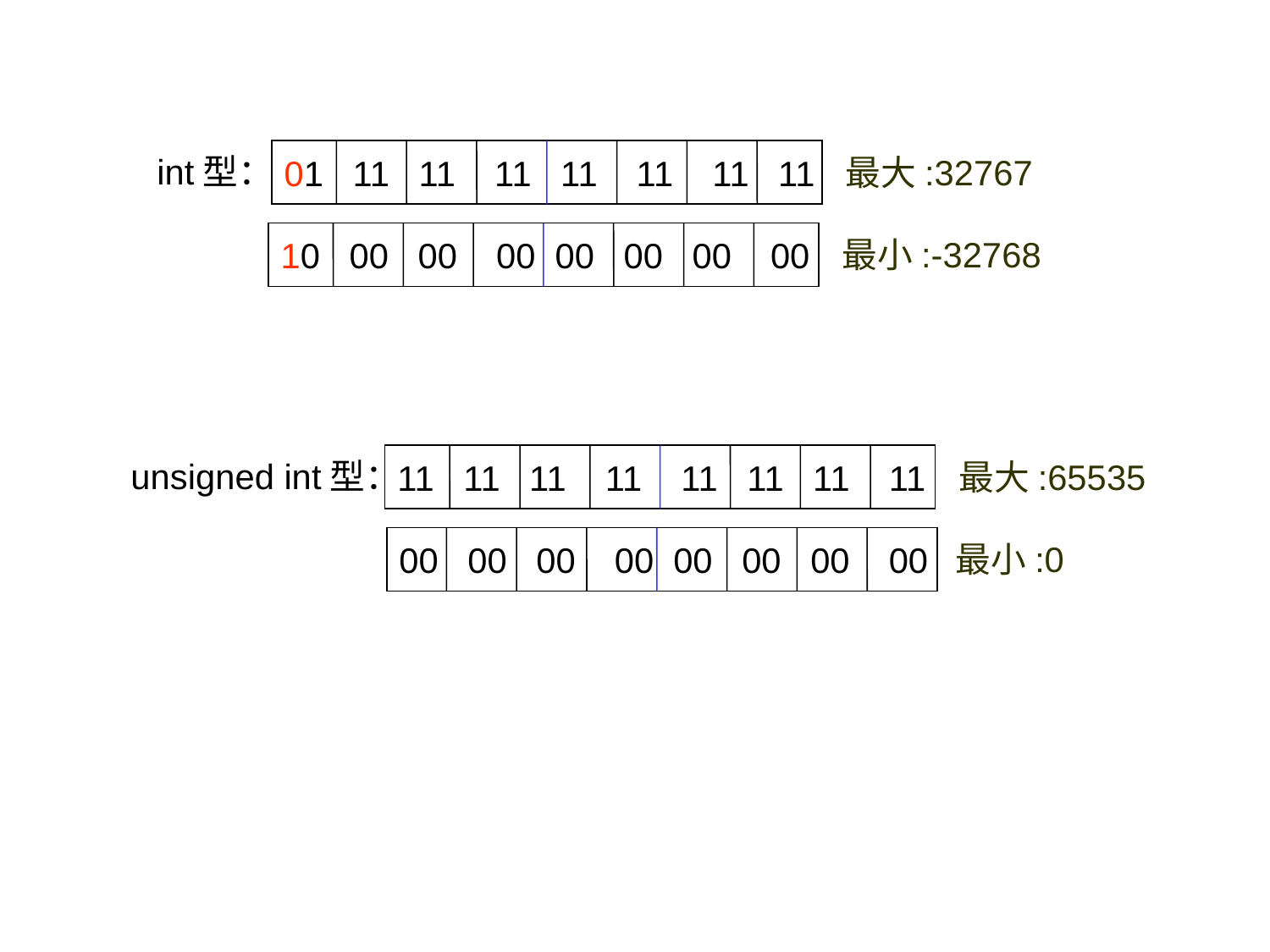

01   11   11    11   11    11    11   11

int型：
最大:32767
10   00   00    00  00   00   00    00

最小:-32768
11   11   11    11    11   11   11    11

unsigned int型：
最大:65535
00   00   00    00  00   00   00    00

最小:0